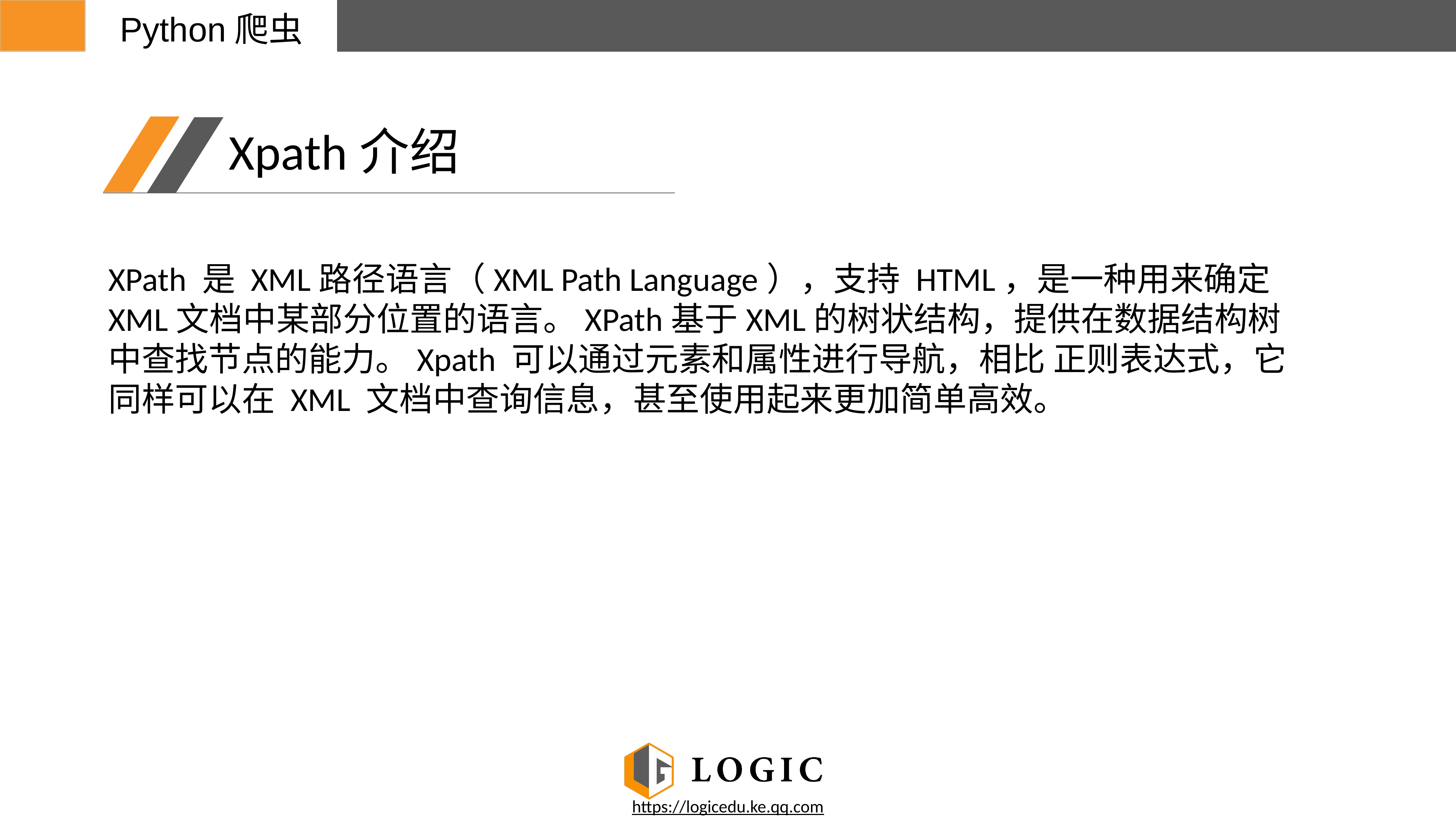

Python爬虫

Xpath介绍

XPath 是 XML路径语言（XML Path Language），支持 HTML，是一种用来确定XML文档中某部分位置的语言。XPath基于XML的树状结构，提供在数据结构树中查找节点的能力。Xpath 可以通过元素和属性进行导航，相比 正则表达式，它同样可以在 XML 文档中查询信息，甚至使用起来更加简单高效。